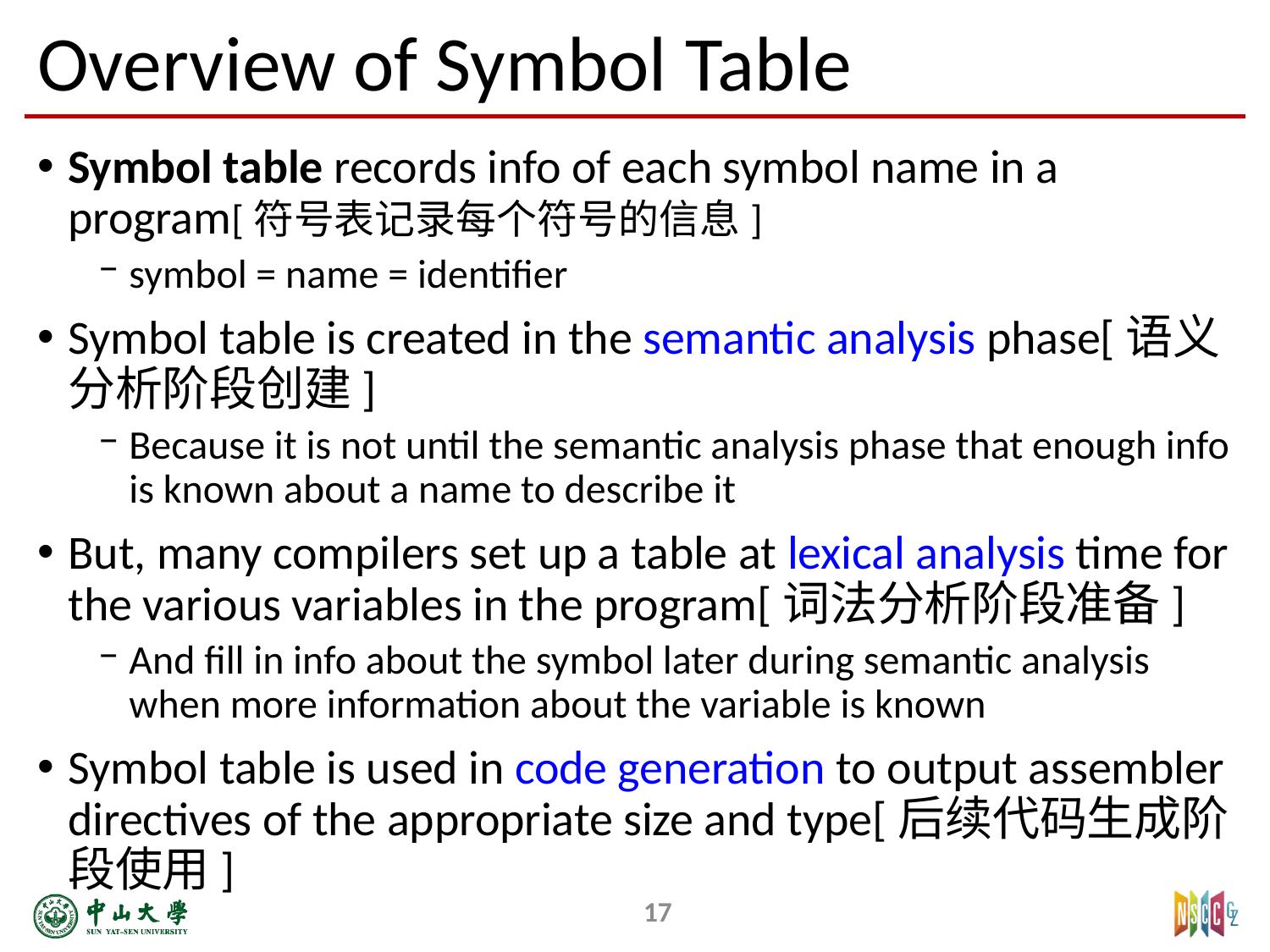

# Overview of Symbol Table
Symbol table records info of each symbol name in a program[符号表记录每个符号的信息]
symbol = name = identifier
Symbol table is created in the semantic analysis phase[语义分析阶段创建]
Because it is not until the semantic analysis phase that enough info is known about a name to describe it
But, many compilers set up a table at lexical analysis time for the various variables in the program[词法分析阶段准备]
And fill in info about the symbol later during semantic analysis when more information about the variable is known
Symbol table is used in code generation to output assembler directives of the appropriate size and type[后续代码生成阶段使用]
17